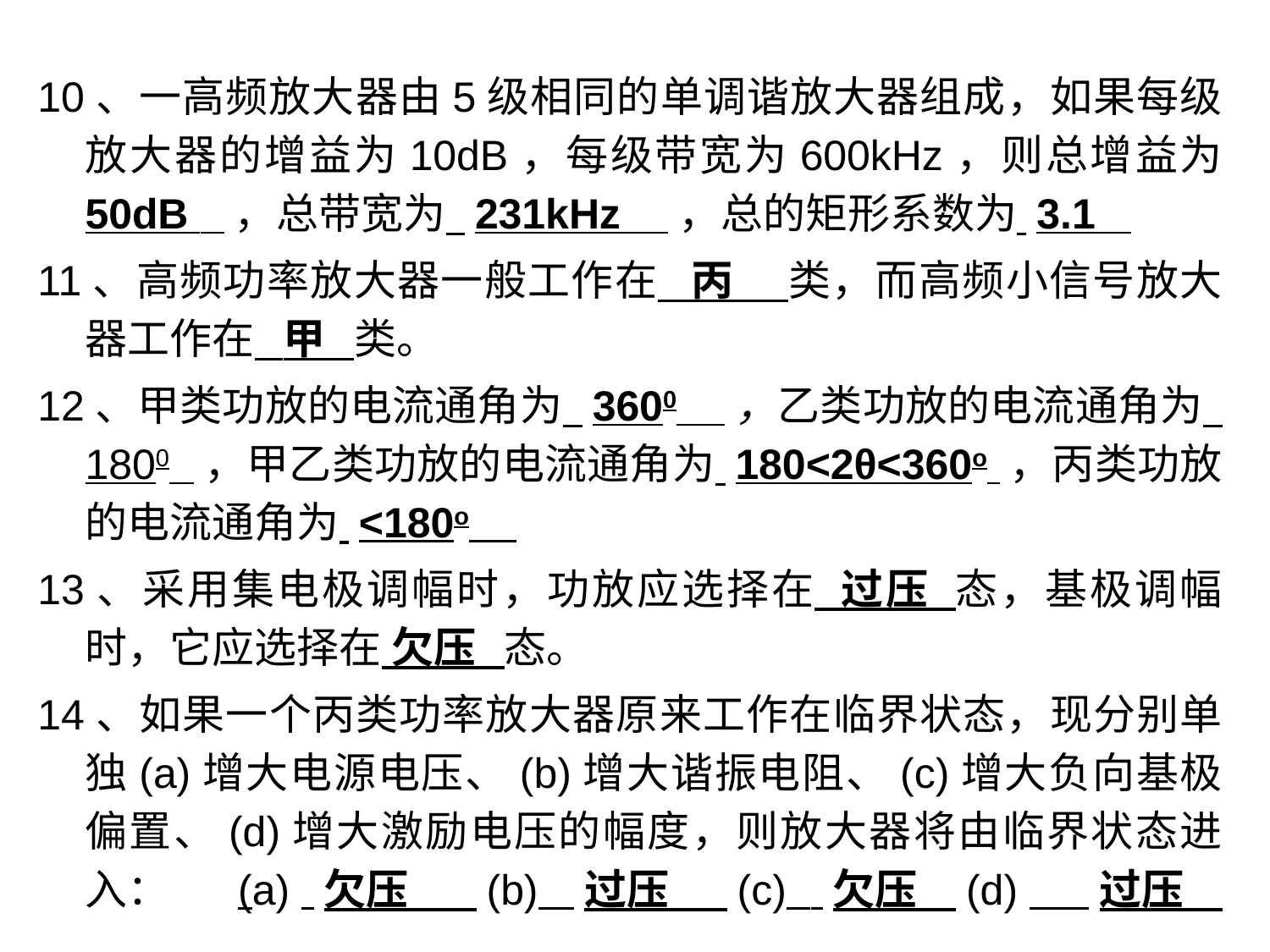

10、一高频放大器由5级相同的单调谐放大器组成，如果每级放大器的增益为10dB，每级带宽为600kHz，则总增益为 50dB   ，总带宽为  231kHz    ，总的矩形系数为 3.1
11、高频功率放大器一般工作在   丙     类，而高频小信号放大器工作在   甲   类。
12、甲类功放的电流通角为  3600    ，乙类功放的电流通角为   1800  ，甲乙类功放的电流通角为 180<2θ<360o ，丙类功放的电流通角为 <180o
13、采用集电极调幅时，功放应选择在  过压  态，基极调幅时，它应选择在 欠压   态。
14、如果一个丙类功率放大器原来工作在临界状态，现分别单独(a)增大电源电压、(b)增大谐振电阻、(c)增大负向基极偏置、(d)增大激励电压的幅度，则放大器将由临界状态进入：      (a)  欠压       (b)   过压      (c)   欠压    (d)      过压      。
13